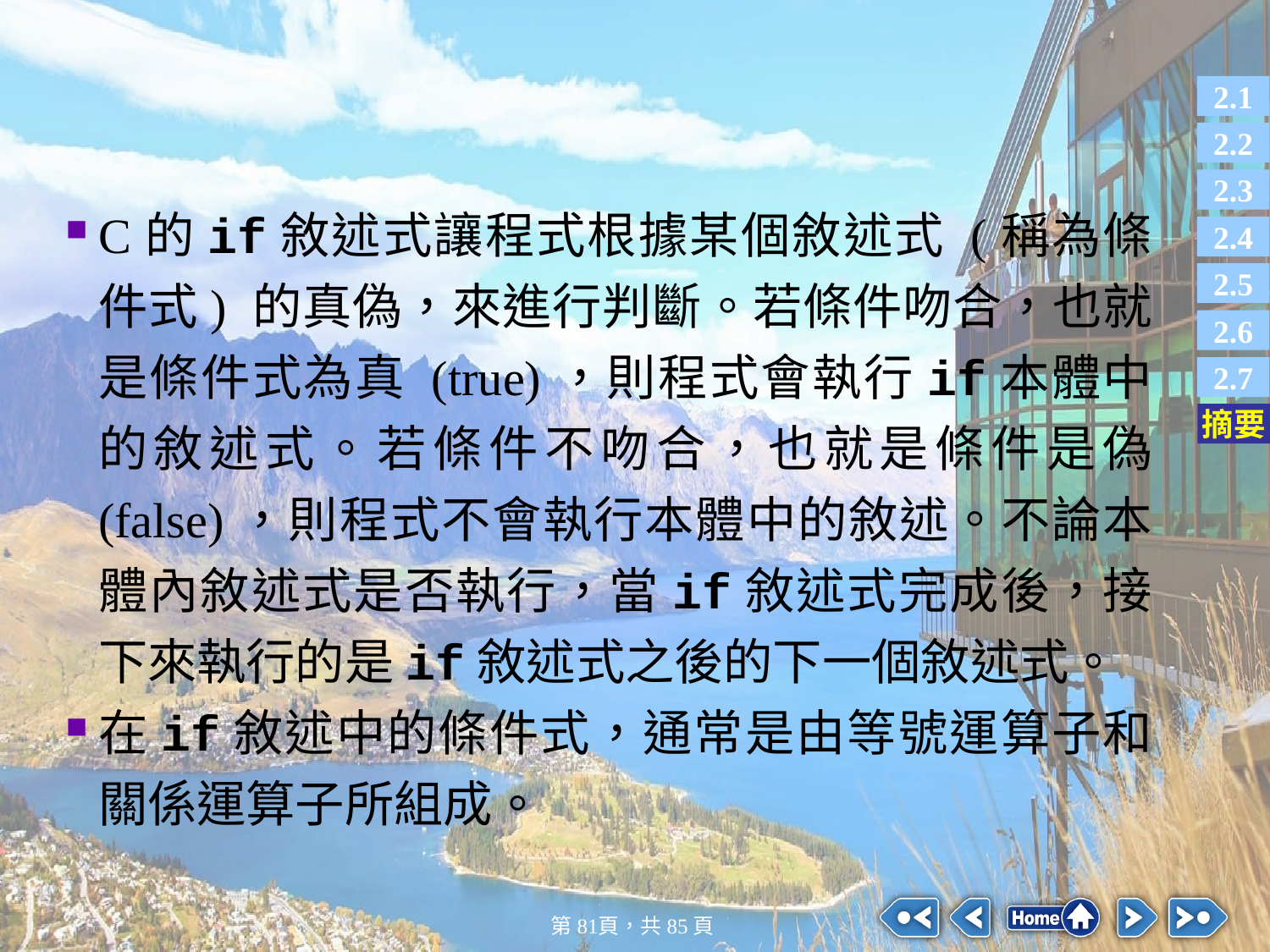

#
C的if敘述式讓程式根據某個敘述式 (稱為條件式) 的真偽，來進行判斷。若條件吻合，也就是條件式為真 (true)，則程式會執行if本體中的敘述式。若條件不吻合，也就是條件是偽 (false)，則程式不會執行本體中的敘述。不論本體內敘述式是否執行，當if敘述式完成後，接下來執行的是if敘述式之後的下一個敘述式。
在if敘述中的條件式，通常是由等號運算子和關係運算子所組成。